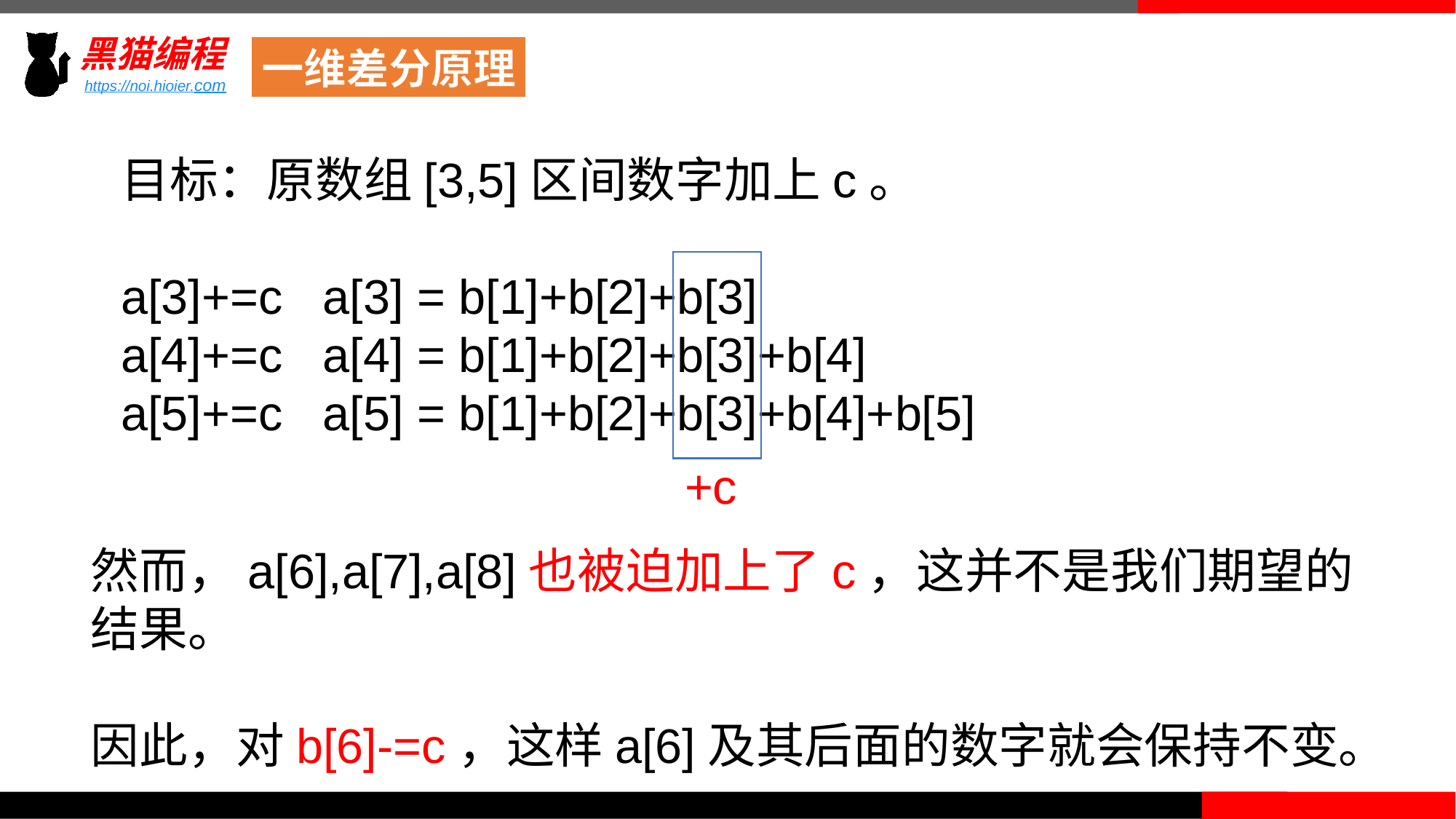

一维差分原理
目标：原数组[3,5]区间数字加上c。

a[3]+=c   a[3] = b[1]+b[2]+b[3]
a[4]+=c   a[4] = b[1]+b[2]+b[3]+b[4]
a[5]+=c   a[5] = b[1]+b[2]+b[3]+b[4]+b[5]

+c
然而，a[6],a[7],a[8]也被迫加上了c，这并不是我们期望的
结果。

因此，对b[6]-=c，这样a[6]及其后面的数字就会保持不变。